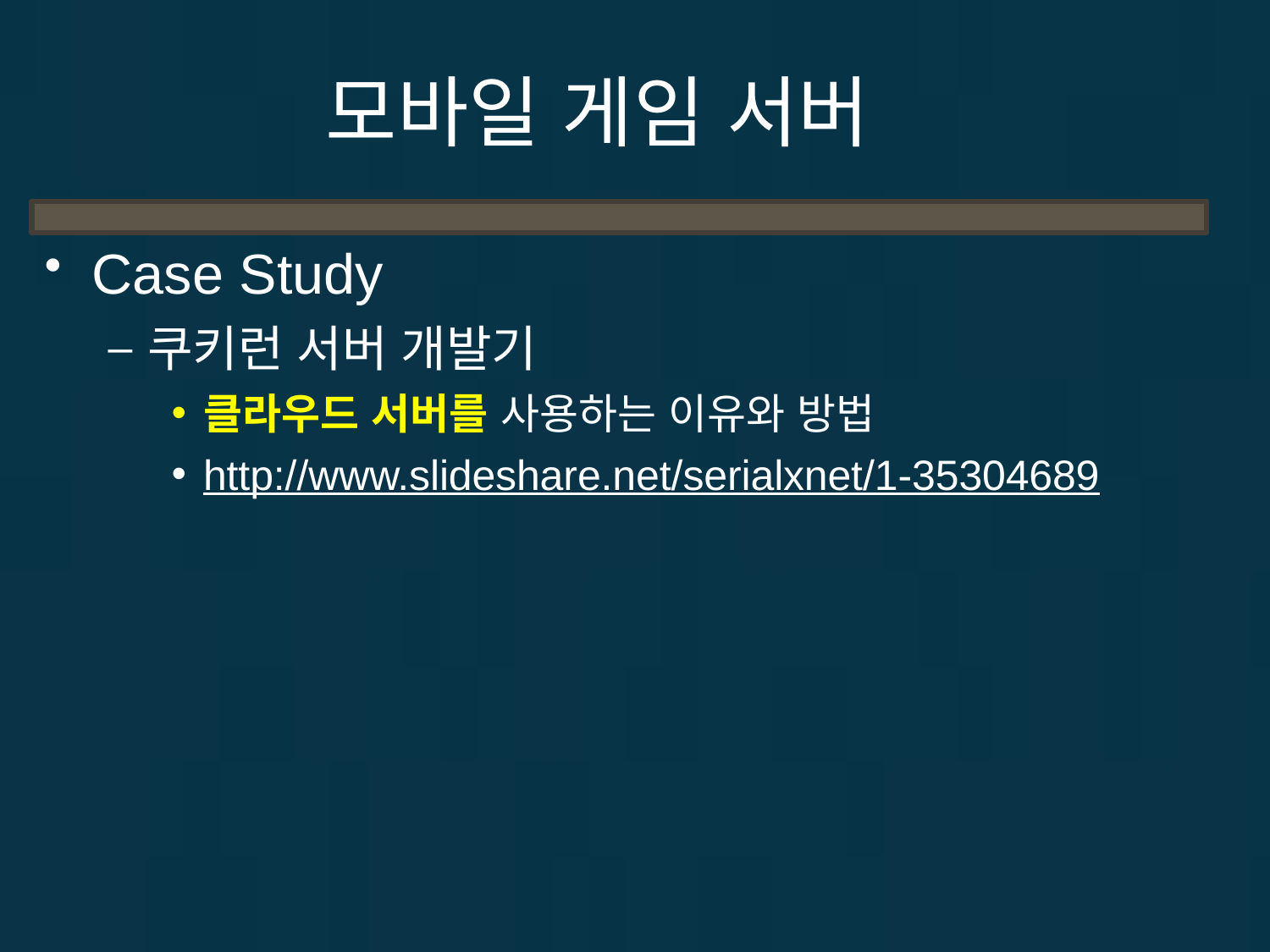

# 모바일 게임 서버

Case Study
쿠키런 서버 개발기
클라우드 서버를 사용하는 이유와 방법
http://www.slideshare.net/serialxnet/1-35304689